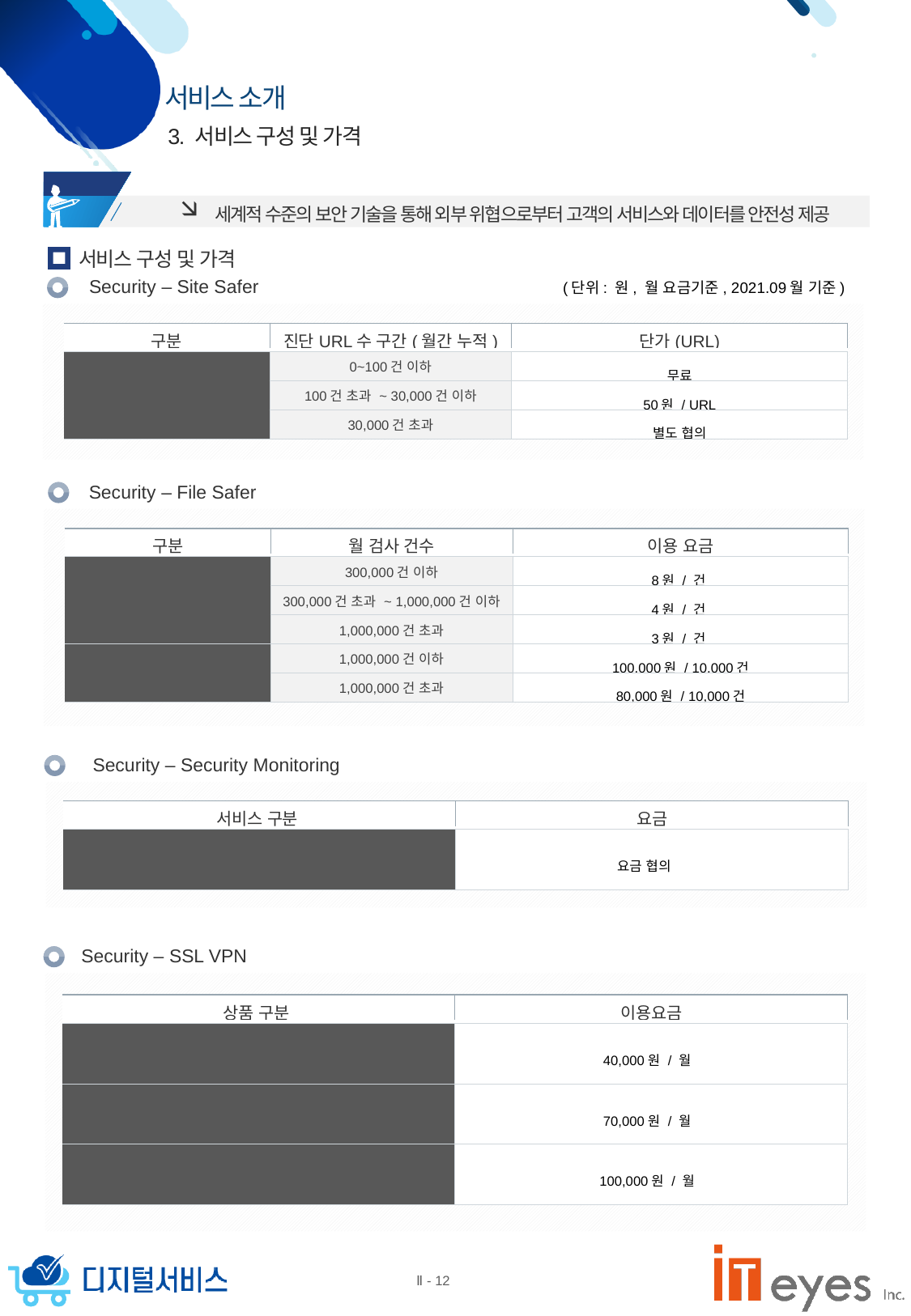

3. 서비스 구성 및 가격
 세계적 수준의 보안 기술을 통해 외부 위협으로부터 고객의 서비스와 데이터를 안전성 제공
서비스 구성 및 가격

Security – Site Safer

(단위: 원, 월 요금기준, 2021.09월 기준)

| 구분 | 진단URL수 구간(월간 누적) | 단가(URL) |
| --- | --- | --- |
|  |  |  |
| Site Safer | 0~100건 이하 | 무료 |
|  | 100건 초과 ~ 30,000건 이하 | 50원 / URL |
|  | 30,000건 초과 | 별도 협의 |
Security – File Safer

| 구분 | 월 검사 건수 | 이용 요금 |
| --- | --- | --- |
|  |  |  |
| Hash Filter | 300,000건 이하 | 8원 / 건 |
|  | 300,000건 초과 ~ 1,000,000건 이하 | 4원 / 건 |
|  | 1,000,000건 초과 | 3원 / 건 |
| File Filter | 1,000,000건 이하 | 100,000원 / 10,000건 |
|  | 1,000,000건 초과 | 80,000원 / 10,000건 |
Security – Security Monitoring

| 서비스 구분 | 요금 |
| --- | --- |
|  |  |
| Security Monitoring | 요금 협의 |
Security – SSL VPN

| 상품 구분 | 이용요금 |
| --- | --- |
|  |  |
| 외부 접속 ID 최대 3개 등록 가능 | 40,000원 / 월 |
| 외부 접속 ID 최대 5개 등록 가능 | 70,000원 / 월 |
| 외부 접속 ID 최대 10개 등록 가능 | 100,000원 / 월 |